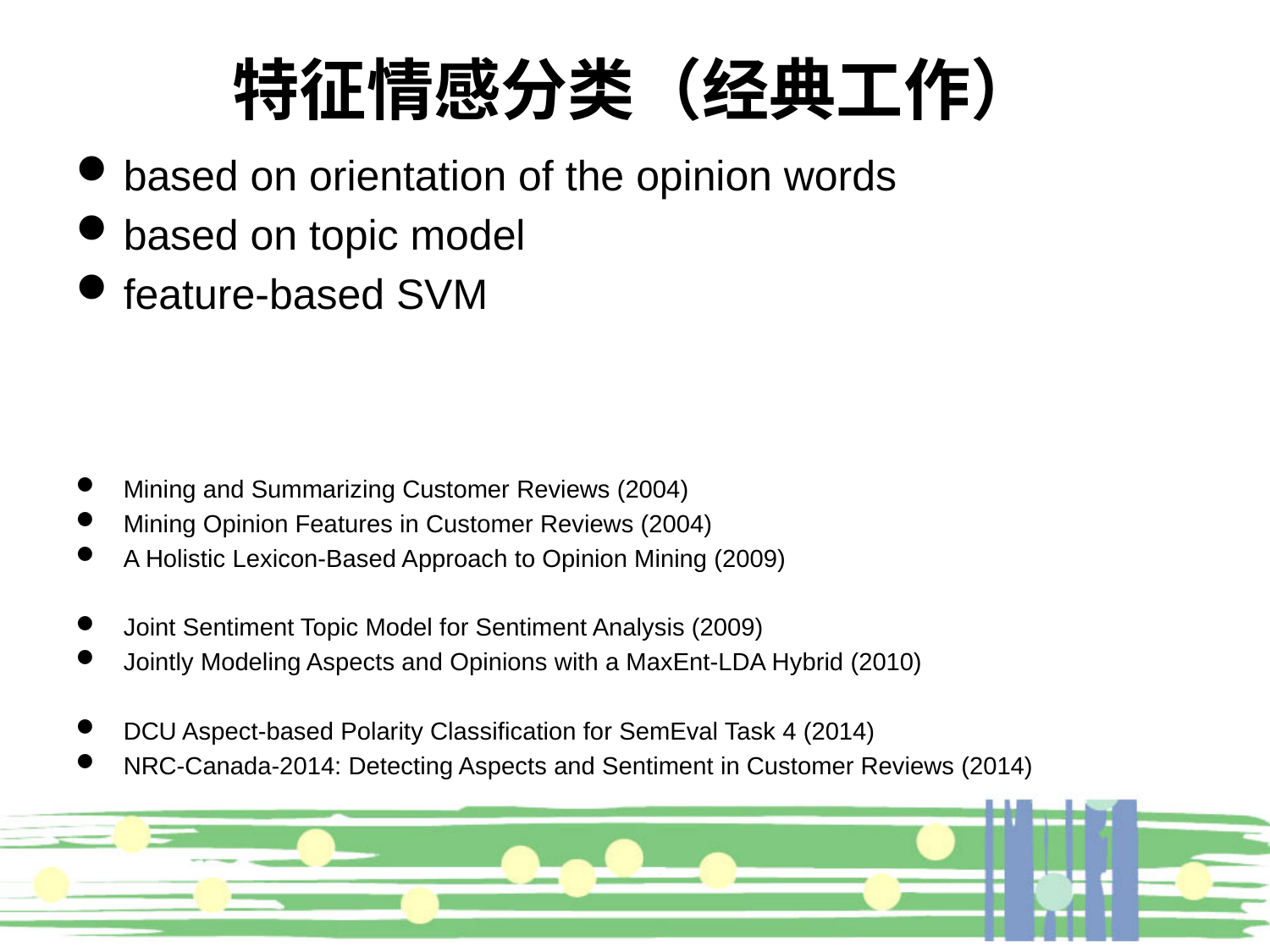

# 特征情感分类（经典工作）
based on orientation of the opinion words
based on topic model
feature-based SVM

Mining and Summarizing Customer Reviews (2004)
Mining Opinion Features in Customer Reviews (2004)
A Holistic Lexicon-Based Approach to Opinion Mining (2009)

Joint Sentiment Topic Model for Sentiment Analysis (2009)
Jointly Modeling Aspects and Opinions with a MaxEnt-LDA Hybrid (2010)

DCU Aspect-based Polarity Classification for SemEval Task 4 (2014)
NRC-Canada-2014: Detecting Aspects and Sentiment in Customer Reviews (2014)